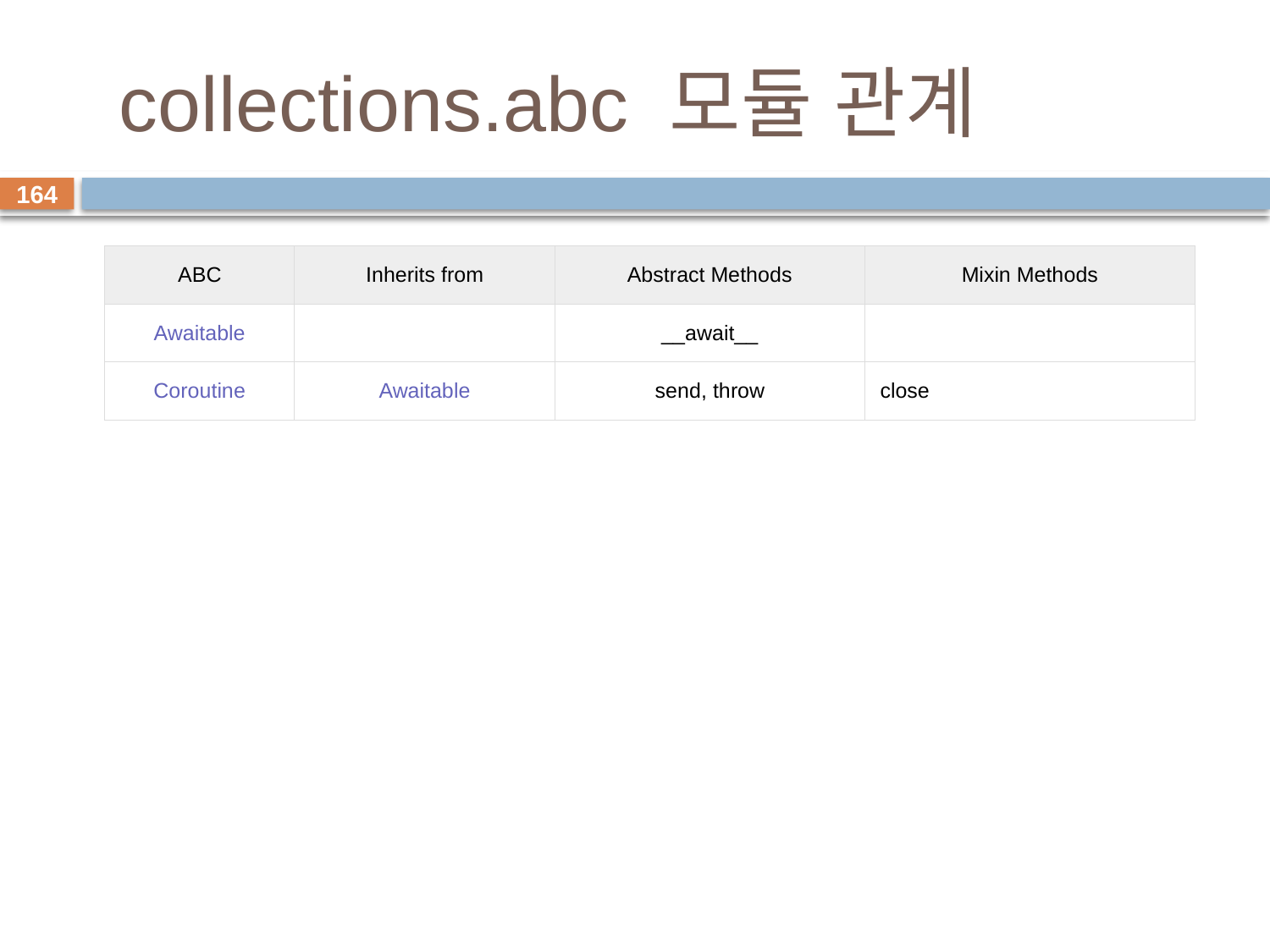

# collections.abc 모듈 관계
164
| ABC | Inherits from | Abstract Methods | Mixin Methods |
| --- | --- | --- | --- |
| Awaitable |  | \_\_await\_\_ |  |
| Coroutine | Awaitable | send, throw | close |